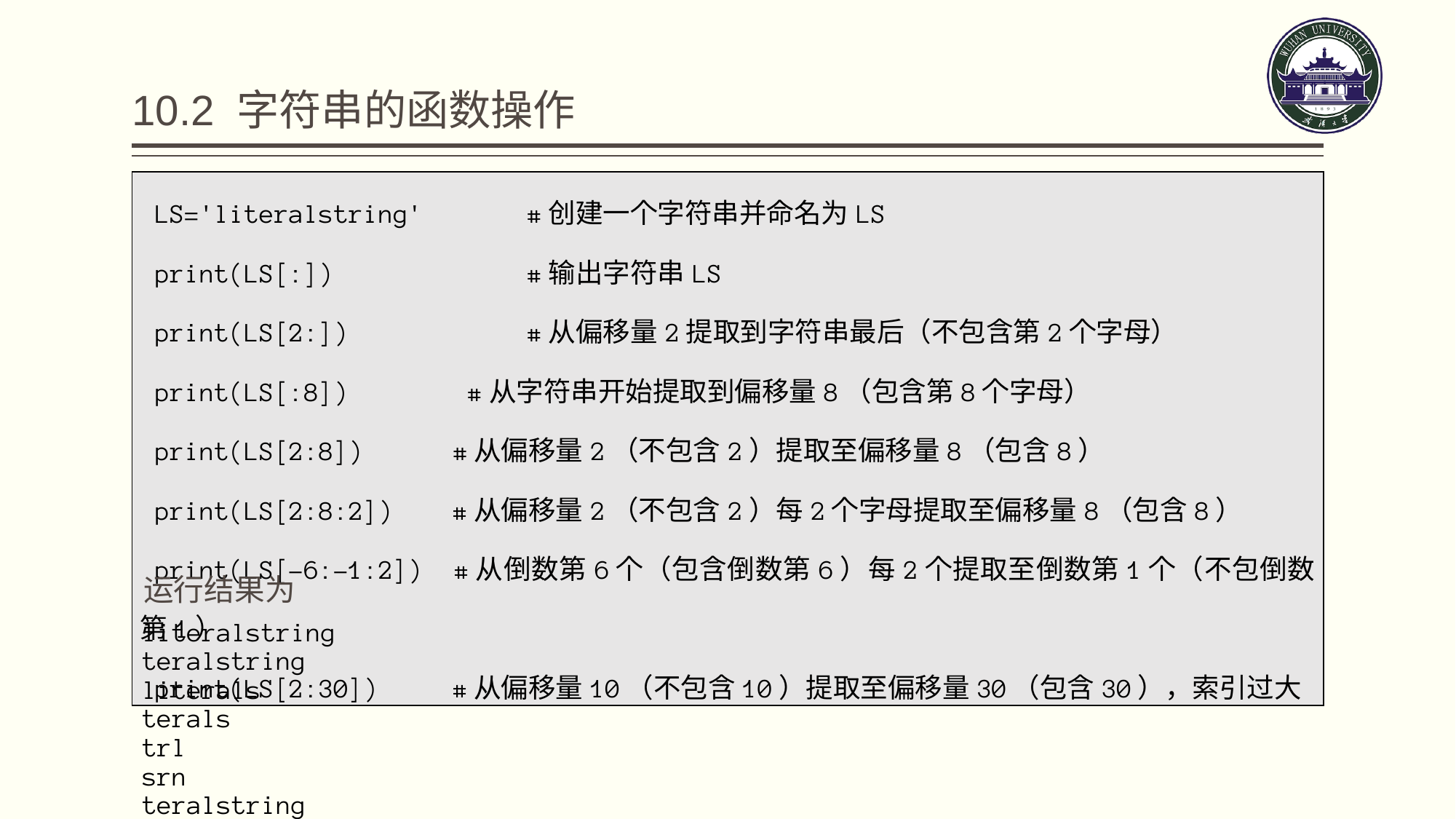

# 10.2 字符串的函数操作
| LS='literalstring' #创建一个字符串并命名为LS |
| --- |
| print(LS[:]) #输出字符串LS |
| print(LS[2:]) #从偏移量2提取到字符串最后（不包含第2个字母） |
| print(LS[:8]) #从字符串开始提取到偏移量8（包含第8个字母） |
| print(LS[2:8]) #从偏移量2（不包含2）提取至偏移量8（包含8） |
| print(LS[2:8:2]) #从偏移量2（不包含2）每2个字母提取至偏移量8（包含8） |
| print(LS[-6:-1:2]) #从倒数第6个（包含倒数第6）每2个提取至倒数第1个（不包倒数第1） |
| print(LS[2:30]) #从偏移量10（不包含10）提取至偏移量30（包含30），索引过大 |
运行结果为
literalstring
teralstring
literals
terals
trl
srn
teralstring